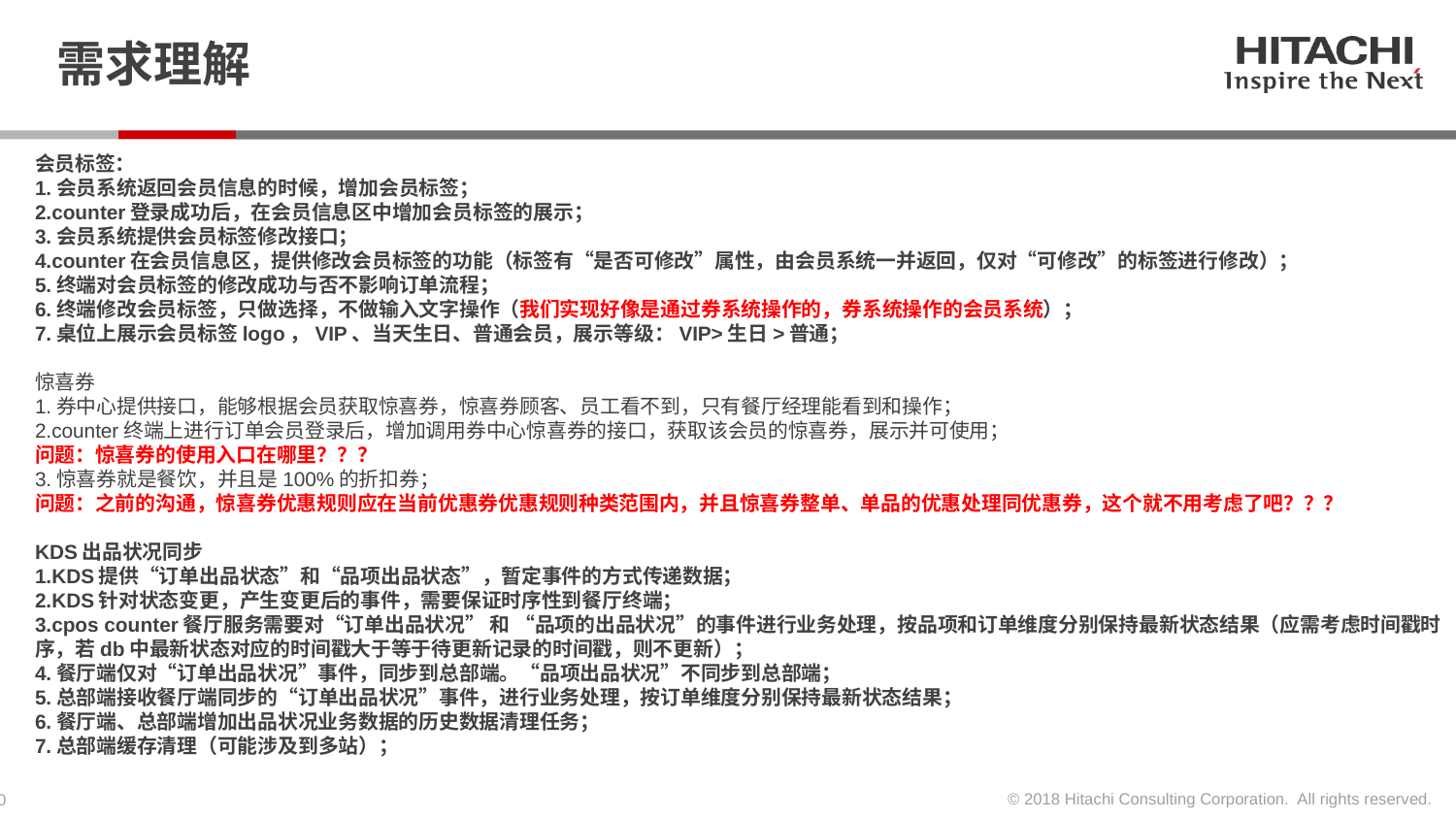

# 需求理解
会员标签：
1.会员系统返回会员信息的时候，增加会员标签；
2.counter登录成功后，在会员信息区中增加会员标签的展示；
3.会员系统提供会员标签修改接口；
4.counter在会员信息区，提供修改会员标签的功能（标签有“是否可修改”属性，由会员系统一并返回，仅对“可修改”的标签进行修改）；
5.终端对会员标签的修改成功与否不影响订单流程；
6.终端修改会员标签，只做选择，不做输入文字操作（我们实现好像是通过券系统操作的，券系统操作的会员系统）；
7.桌位上展示会员标签logo，VIP、当天生日、普通会员，展示等级：VIP>生日>普通；

惊喜券
1.券中心提供接口，能够根据会员获取惊喜券，惊喜券顾客、员工看不到，只有餐厅经理能看到和操作；
2.counter终端上进行订单会员登录后，增加调用券中心惊喜券的接口，获取该会员的惊喜券，展示并可使用；
问题：惊喜券的使用入口在哪里？？？
3.惊喜券就是餐饮，并且是100%的折扣券；
问题：之前的沟通，惊喜券优惠规则应在当前优惠券优惠规则种类范围内，并且惊喜券整单、单品的优惠处理同优惠券，这个就不用考虑了吧？？？

KDS出品状况同步
1.KDS提供“订单出品状态”和“品项出品状态”，暂定事件的方式传递数据；
2.KDS针对状态变更，产生变更后的事件，需要保证时序性到餐厅终端；
3.cpos counter餐厅服务需要对“订单出品状况” 和 “品项的出品状况”的事件进行业务处理，按品项和订单维度分别保持最新状态结果（应需考虑时间戳时序，若db中最新状态对应的时间戳大于等于待更新记录的时间戳，则不更新）；
4.餐厅端仅对“订单出品状况”事件，同步到总部端。“品项出品状况”不同步到总部端；
5.总部端接收餐厅端同步的“订单出品状况”事件，进行业务处理，按订单维度分别保持最新状态结果；
6.餐厅端、总部端增加出品状况业务数据的历史数据清理任务；
7.总部端缓存清理（可能涉及到多站）；